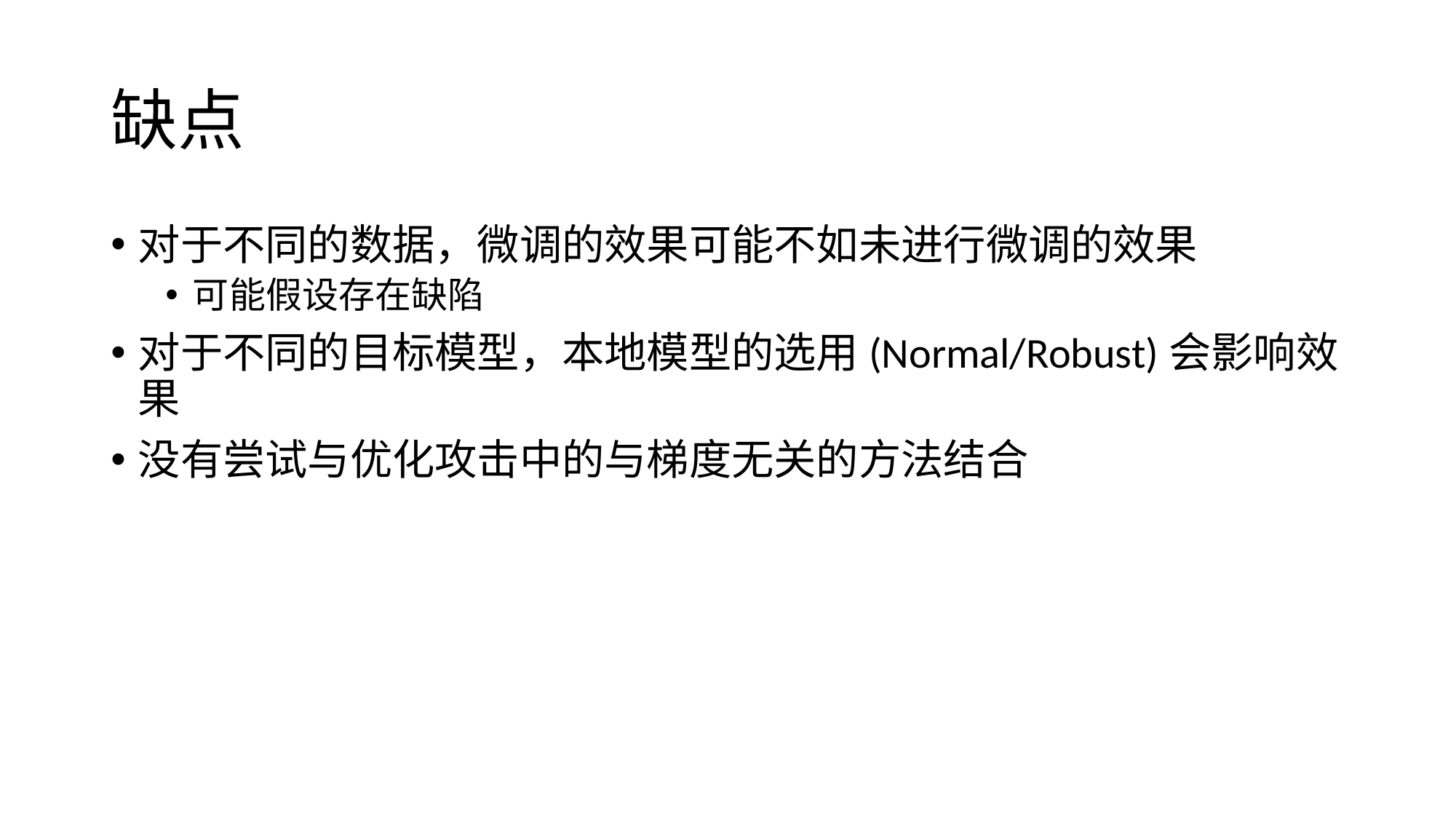

# 缺点
对于不同的数据，微调的效果可能不如未进行微调的效果
可能假设存在缺陷
对于不同的目标模型，本地模型的选用(Normal/Robust)会影响效果
没有尝试与优化攻击中的与梯度无关的方法结合